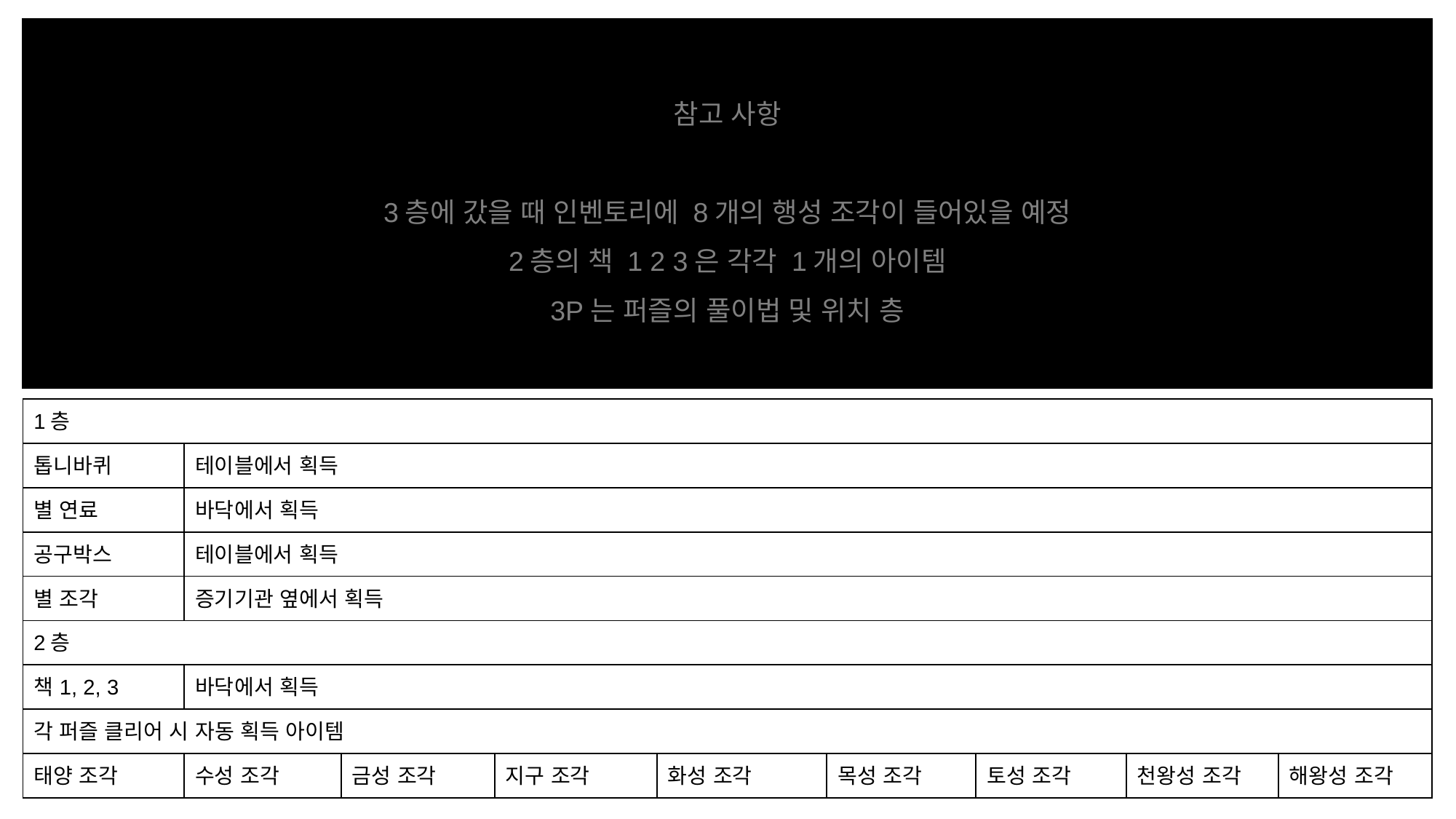

참고 사항

3층에 갔을 때 인벤토리에 8개의 행성 조각이 들어있을 예정
2층의 책 1 2 3은 각각 1개의 아이템
3P는 퍼즐의 풀이법 및 위치 층
| 1층 |  |  |  |  |  |  |  |  |
| --- | --- | --- | --- | --- | --- | --- | --- | --- |
| 톱니바퀴 | 테이블에서 획득 |  |  |  |  |  |  |  |
| 별 연료 | 바닥에서 획득 |  |  |  |  |  |  |  |
| 공구박스 | 테이블에서 획득 |  |  |  |  |  |  |  |
| 별 조각 | 증기기관 옆에서 획득 |  |  |  |  |  |  |  |
| 2층 |  |  |  |  |  |  |  |  |
| 책1, 2, 3 | 바닥에서 획득 |  |  |  |  |  |  |  |
| 각 퍼즐 클리어 시 자동 획득 아이템 |  |  |  |  |  |  |  |  |
| 태양 조각 | 수성 조각 | 금성 조각 | 지구 조각 | 화성 조각 | 목성 조각 | 토성 조각 | 천왕성 조각 | 해왕성 조각 |